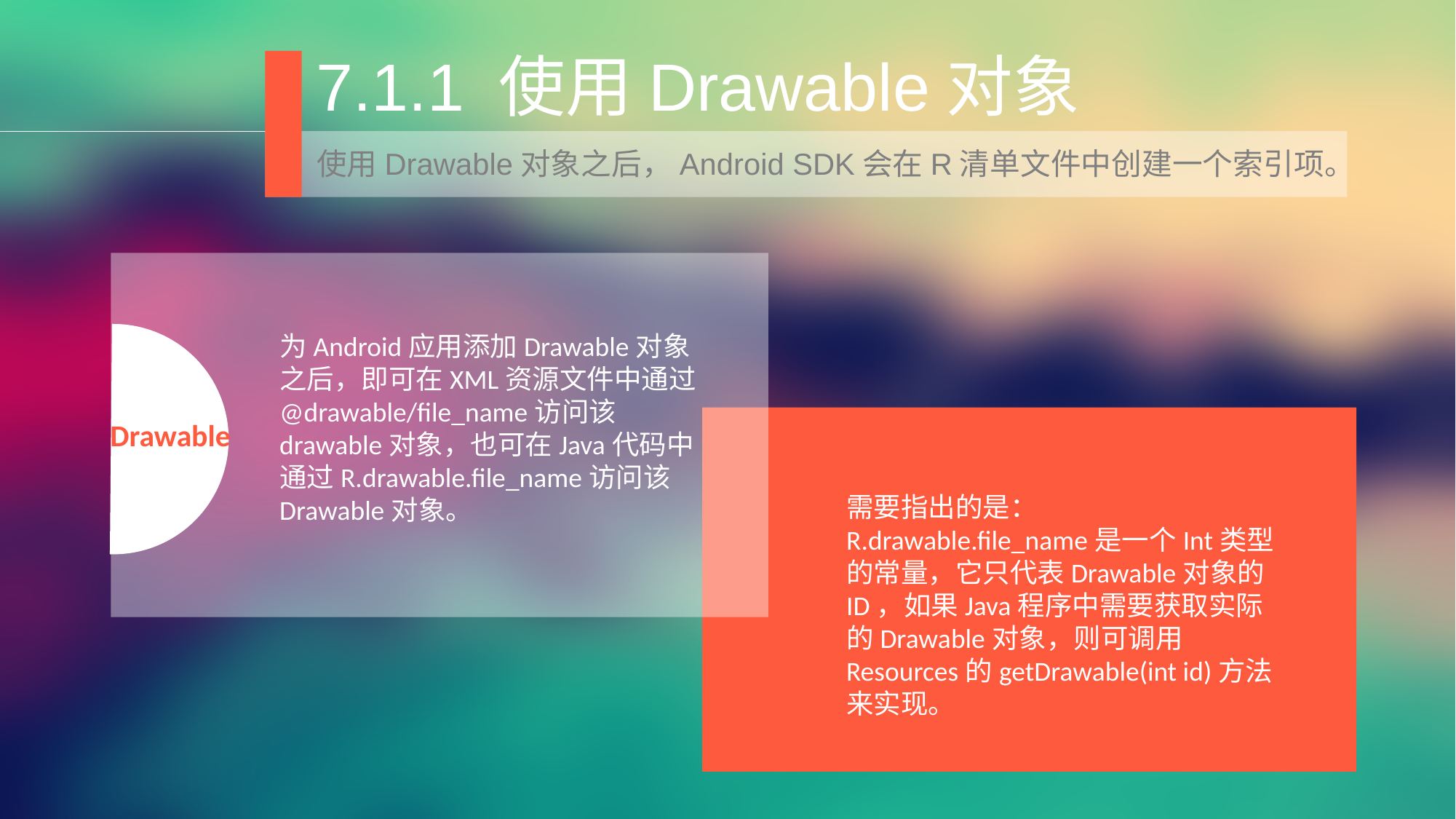

7.1.1 使用Drawable对象

使用Drawable对象之后，Android SDK会在R清单文件中创建一个索引项。

为Android应用添加Drawable对象之后，即可在XML资源文件中通过@drawable/file_name访问该drawable对象，也可在Java代码中通过R.drawable.file_name访问该Drawable对象。
Drawable

需要指出的是：
R.drawable.file_name是一个Int类型的常量，它只代表Drawable对象的ID，如果Java程序中需要获取实际的Drawable对象，则可调用Resources的getDrawable(int id)方法来实现。